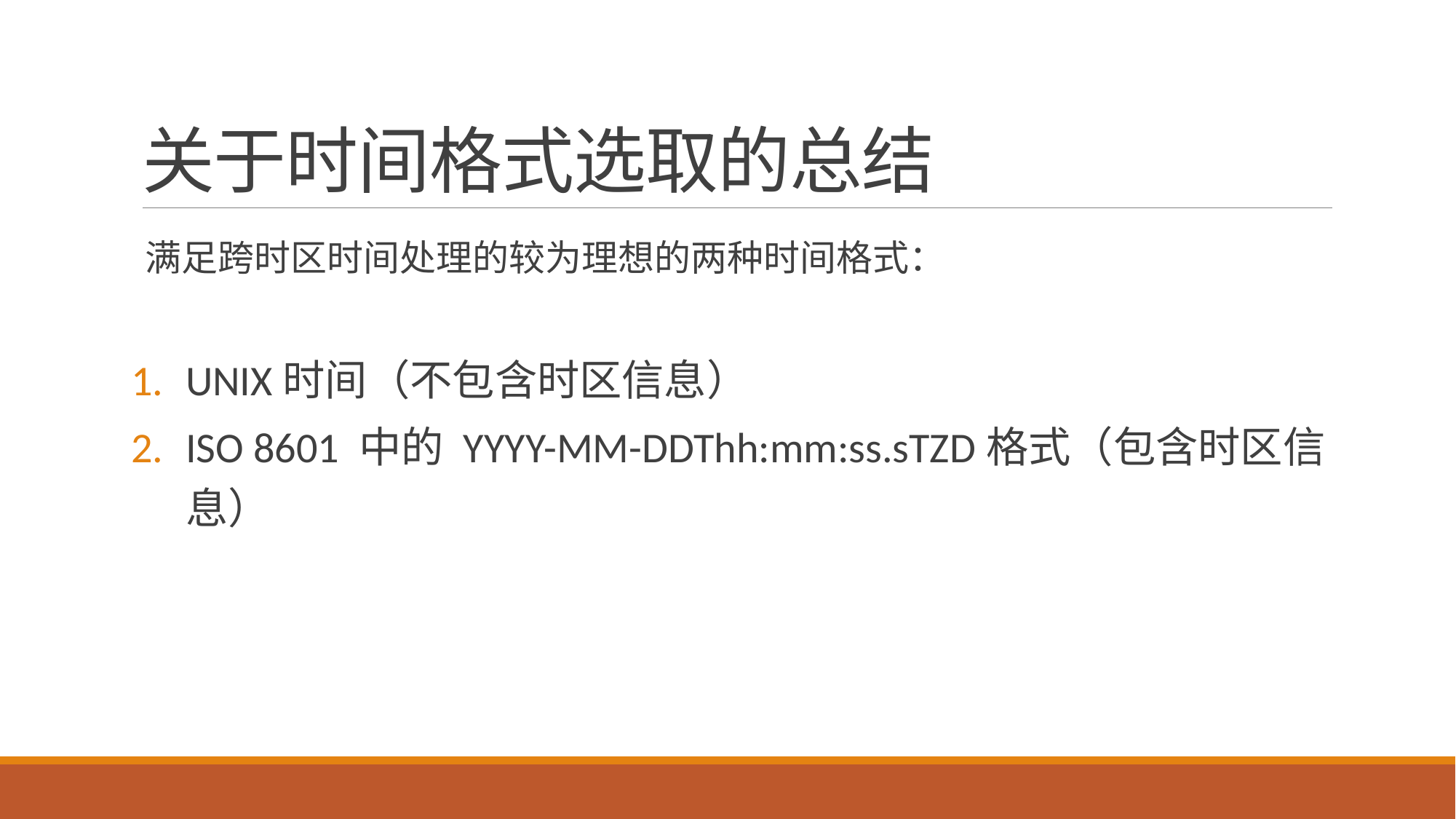

# 关于时间格式选取的总结
 满足跨时区时间处理的较为理想的两种时间格式：

UNIX时间（不包含时区信息）
ISO 8601 中的 YYYY-MM-DDThh:mm:ss.sTZD格式（包含时区信息）